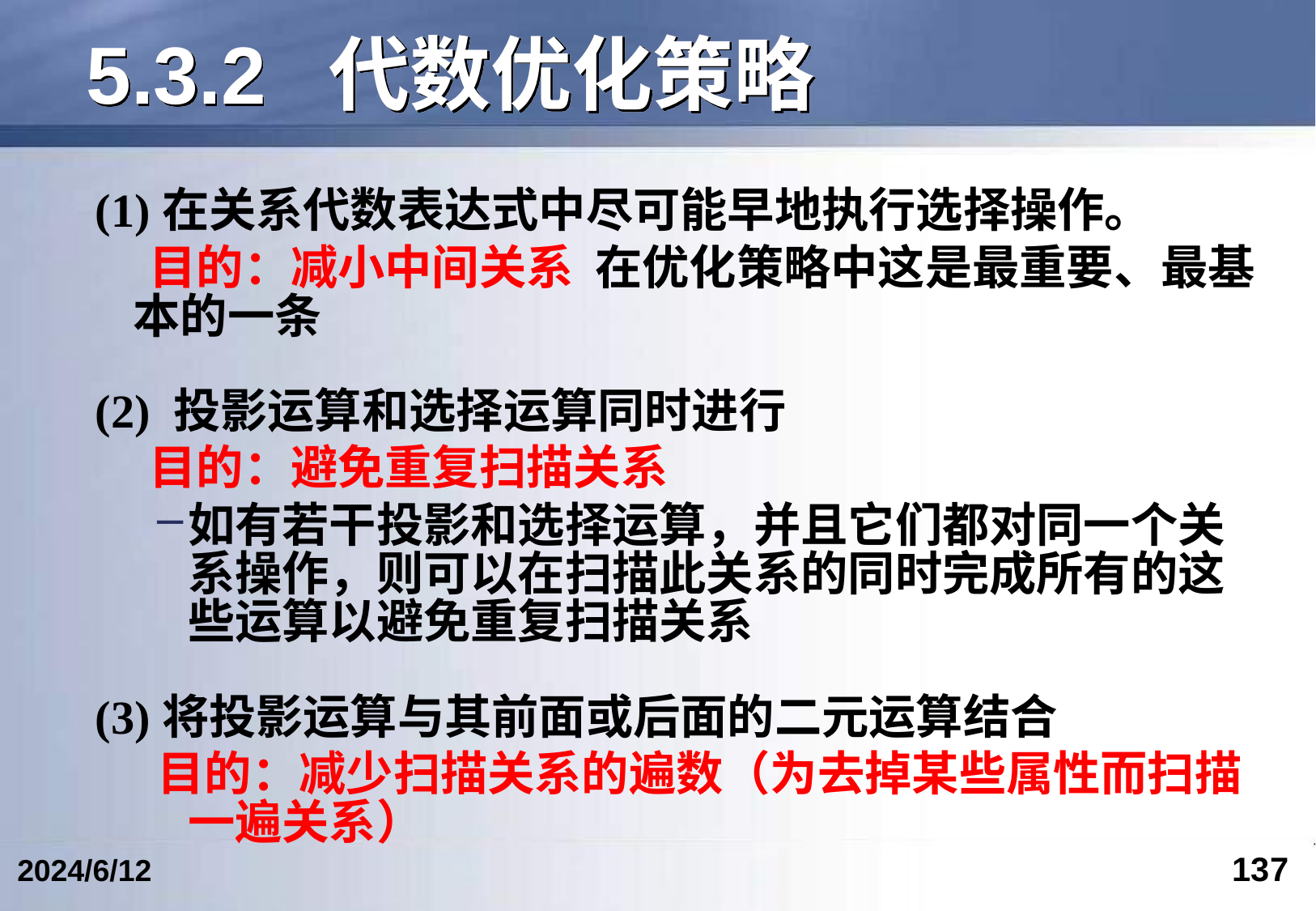

# 5.3.2	代数优化策略
(1)在关系代数表达式中尽可能早地执行选择操作。
    目的：减小中间关系  在优化策略中这是最重要、最基本的一条
(2) 投影运算和选择运算同时进行
    目的：避免重复扫描关系
如有若干投影和选择运算，并且它们都对同一个关系操作，则可以在扫描此关系的同时完成所有的这些运算以避免重复扫描关系
(3)将投影运算与其前面或后面的二元运算结合
目的：减少扫描关系的遍数（为去掉某些属性而扫描一遍关系）
137
2024/6/12